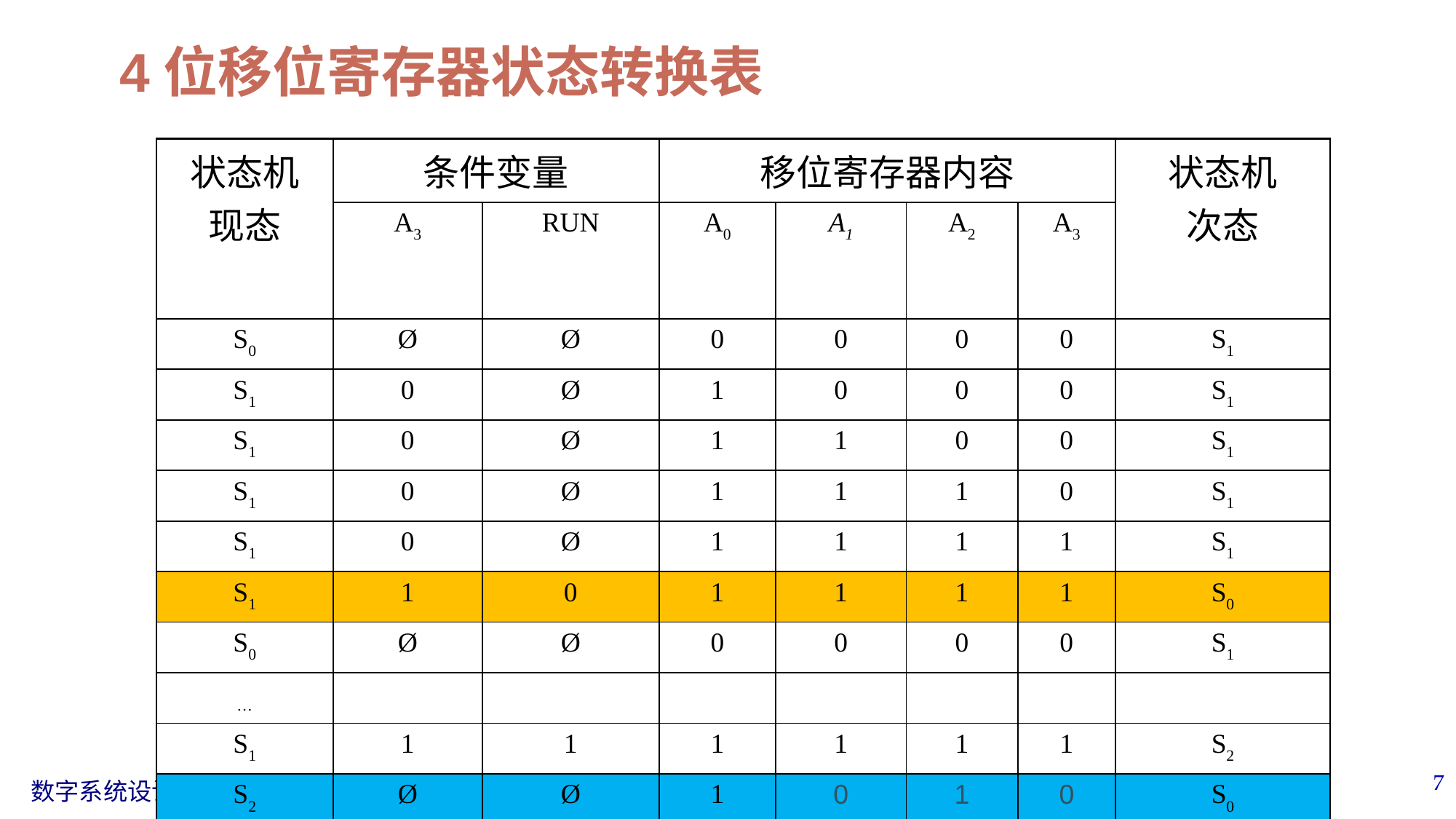

# 4位移位寄存器状态转换表
| 状态机 现态 | 条件变量 |  | 移位寄存器内容 |  |  |  | 状态机 次态 |
| --- | --- | --- | --- | --- | --- | --- | --- |
|  | A3 | RUN | A0 | A1 | A2 | A3 |  |
| S0 | Ø | Ø | 0 | 0 | 0 | 0 | S1 |
| S1 | 0 | Ø | 1 | 0 | 0 | 0 | S1 |
| S1 | 0 | Ø | 1 | 1 | 0 | 0 | S1 |
| S1 | 0 | Ø | 1 | 1 | 1 | 0 | S1 |
| S1 | 0 | Ø | 1 | 1 | 1 | 1 | S1 |
| S1 | 1 | 0 | 1 | 1 | 1 | 1 | S0 |
| S0 | Ø | Ø | 0 | 0 | 0 | 0 | S1 |
| … |  |  |  |  |  |  |  |
| S1 | 1 | 1 | 1 | 1 | 1 | 1 | S2 |
| S2 | Ø | Ø | 1 | 0 | 1 | 0 | S0 |
ZDMC
7